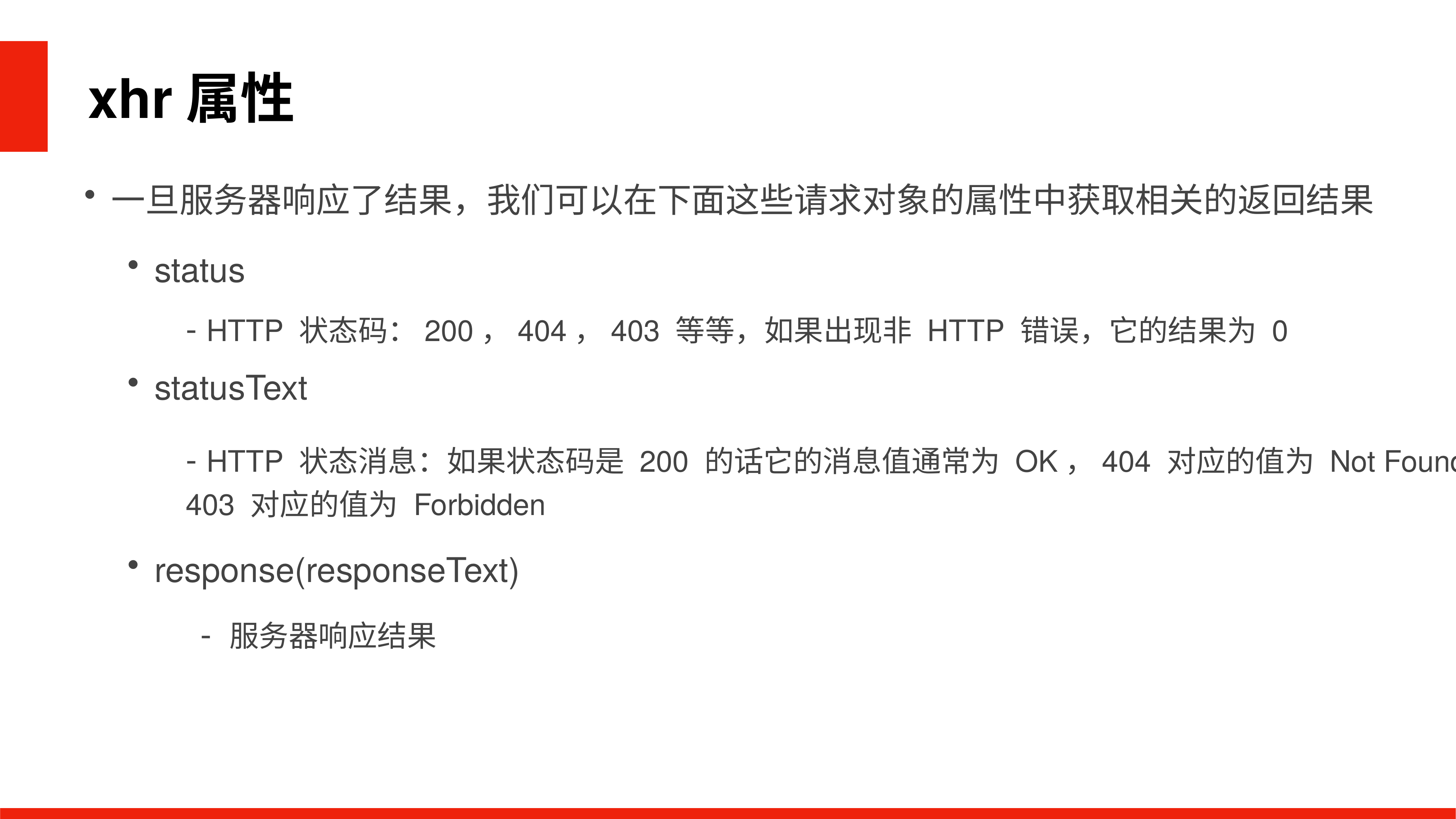

xhr属性
一旦服务器响应了结果，我们可以在下面这些请求对象的属性中获取相关的返回结果
status
- HTTP 状态码：200，404，403 等等，如果出现非 HTTP 错误，它的结果为 0
statusText
- HTTP 状态消息：如果状态码是 200 的话它的消息值通常为 OK，404 对应的值为 Not Found，403 对应的值为 Forbidden
response(responseText)
- 服务器响应结果
11